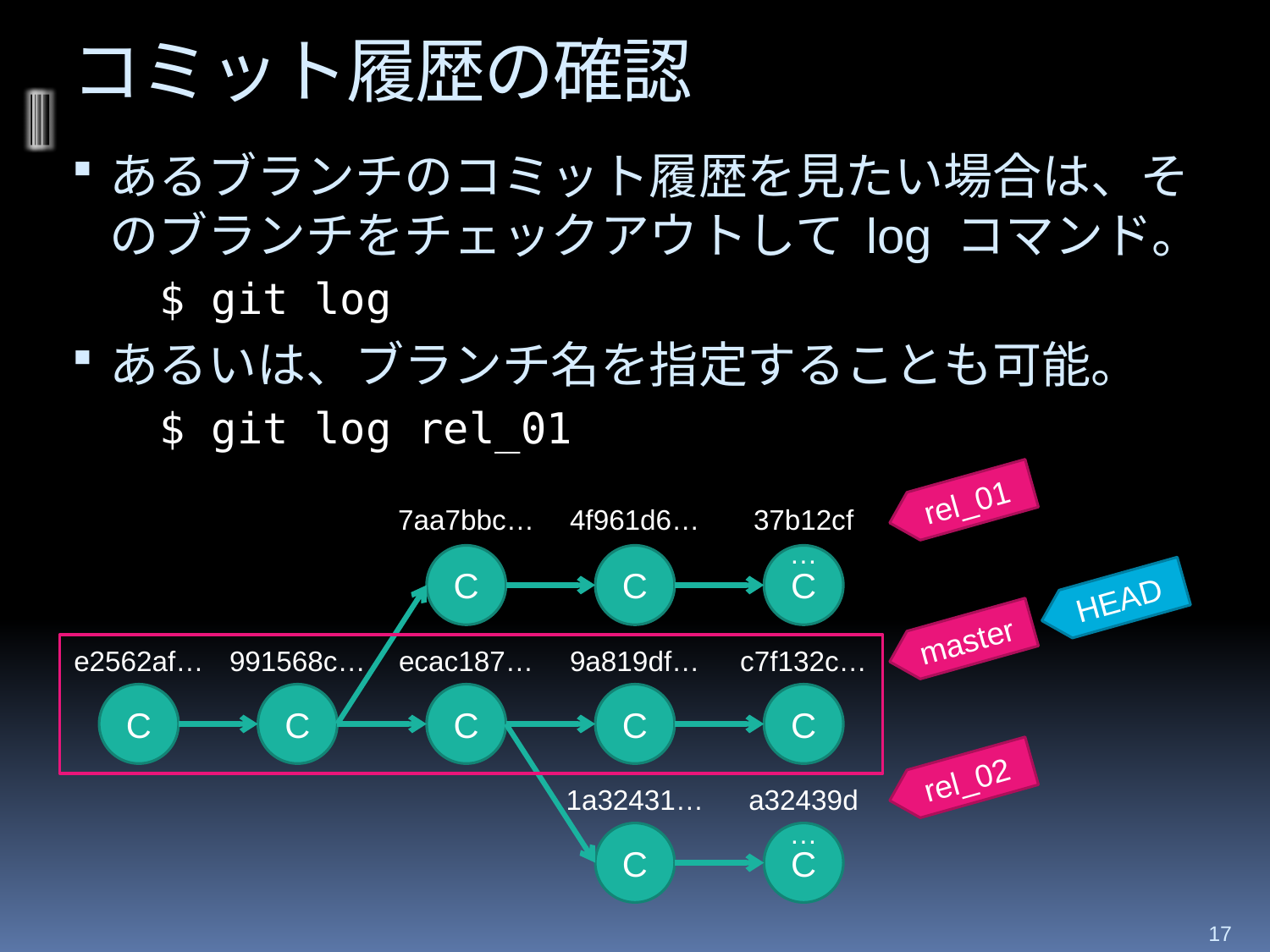

# コミット履歴の確認
あるブランチのコミット履歴を見たい場合は、そのブランチをチェックアウトして log コマンド。
	$ git log
あるいは、ブランチ名を指定することも可能。
	$ git log rel_01
rel_01
7aa7bbc…
4f961d6…
37b12cf …
C
C
C
HEAD
master

e2562af…
991568c…
ecac187…
9a819df…
c7f132c…
C
C
C
C
C
rel_02
1a32431…
a32439d…
C
C
17